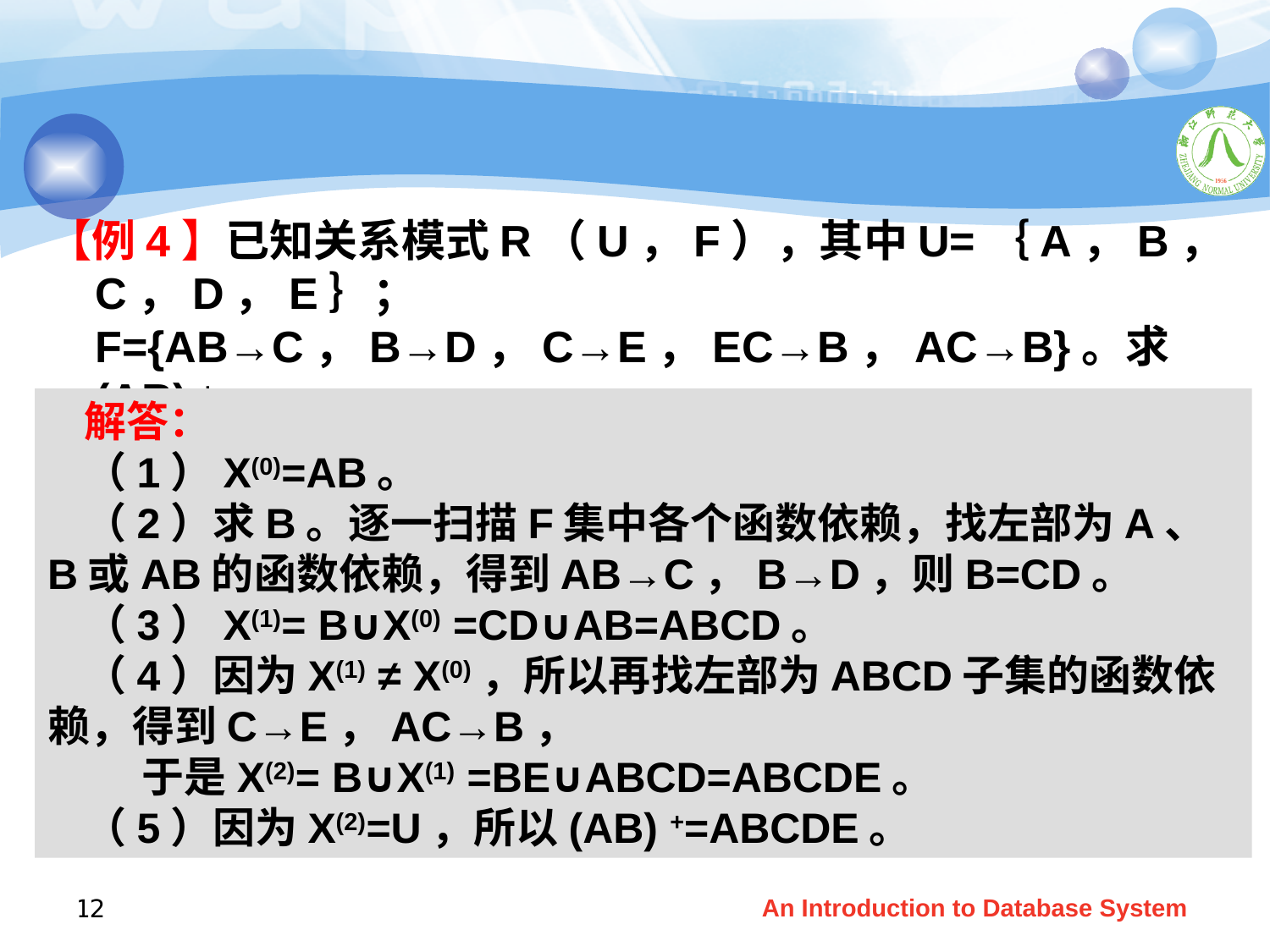

【例4】已知关系模式R（U，F），其中U=｛A，B，C，D，E｝；F={AB→C，B→D，C→E，EC→B，AC→B}。求(AB) +。
解答：
（1）X(0)=AB。
（2）求B。逐一扫描F集中各个函数依赖，找左部为A、B或AB的函数依赖，得到AB→C，B→D，则B=CD。
（3）X(1)= B∪X(0) =CD∪AB=ABCD。
（4）因为X(1) ≠ X(0)，所以再找左部为ABCD子集的函数依赖，得到C→E，AC→B，
     于是X(2)= B∪X(1) =BE∪ABCD=ABCDE。
（5）因为X(2)=U，所以(AB) +=ABCDE。
12
An Introduction to Database System